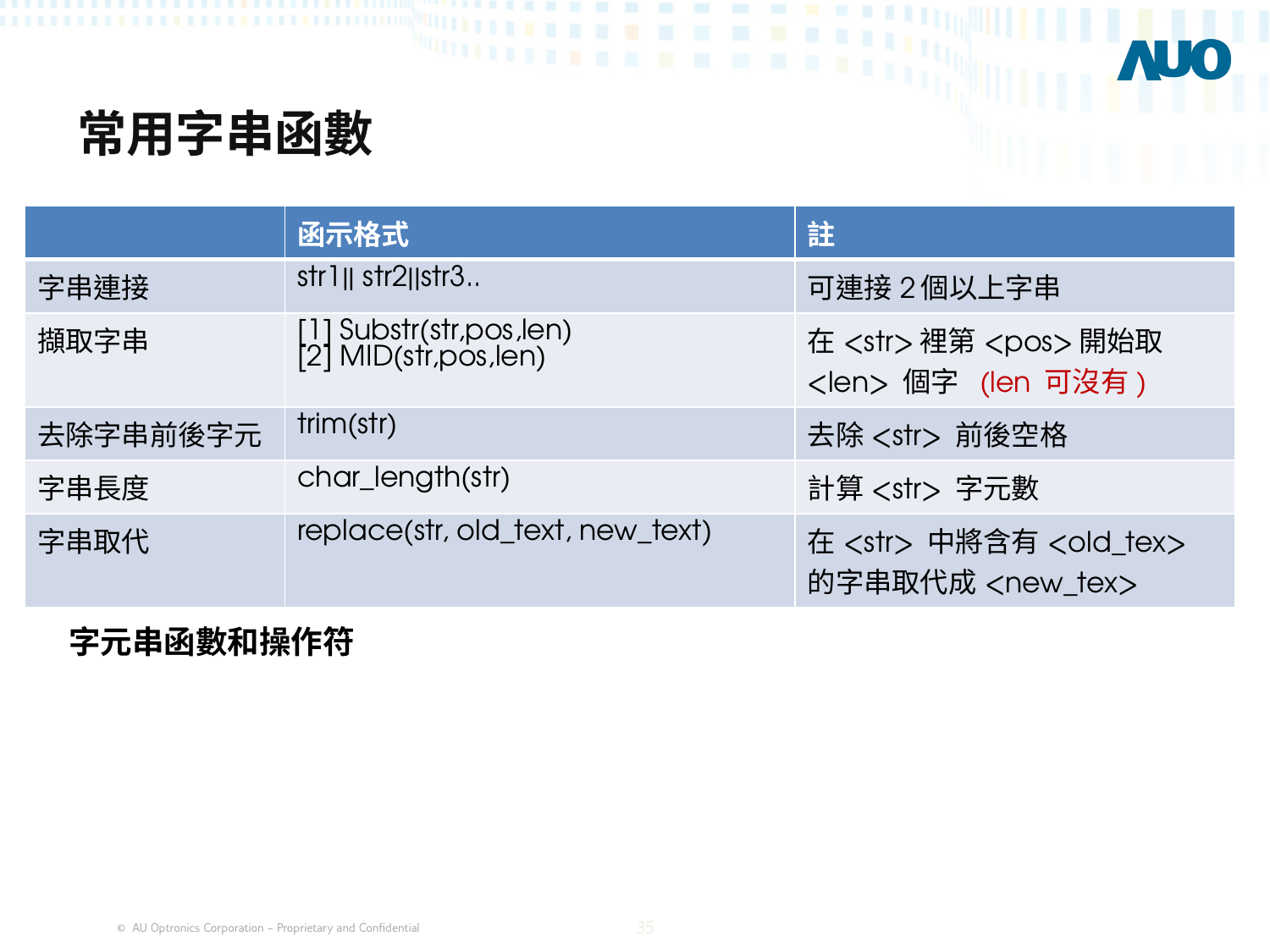

# 常用字串函數
|  | 函示格式 | 註 |
| --- | --- | --- |
| 字串連接 | str1|| str2||str3.. | 可連接2個以上字串 |
| 擷取字串 | [1] Substr(str,pos,len) [2] MID(str,pos,len) | 在<str>裡第<pos>開始取<len> 個字 (len 可沒有) |
| 去除字串前後字元 | trim(str) | 去除<str> 前後空格 |
| 字串長度 | char\_length(str) | 計算<str> 字元數 |
| 字串取代 | replace(str, old\_text, new\_text) | 在<str> 中將含有<old\_tex> 的字串取代成<new\_tex> |
字元串函數和操作符